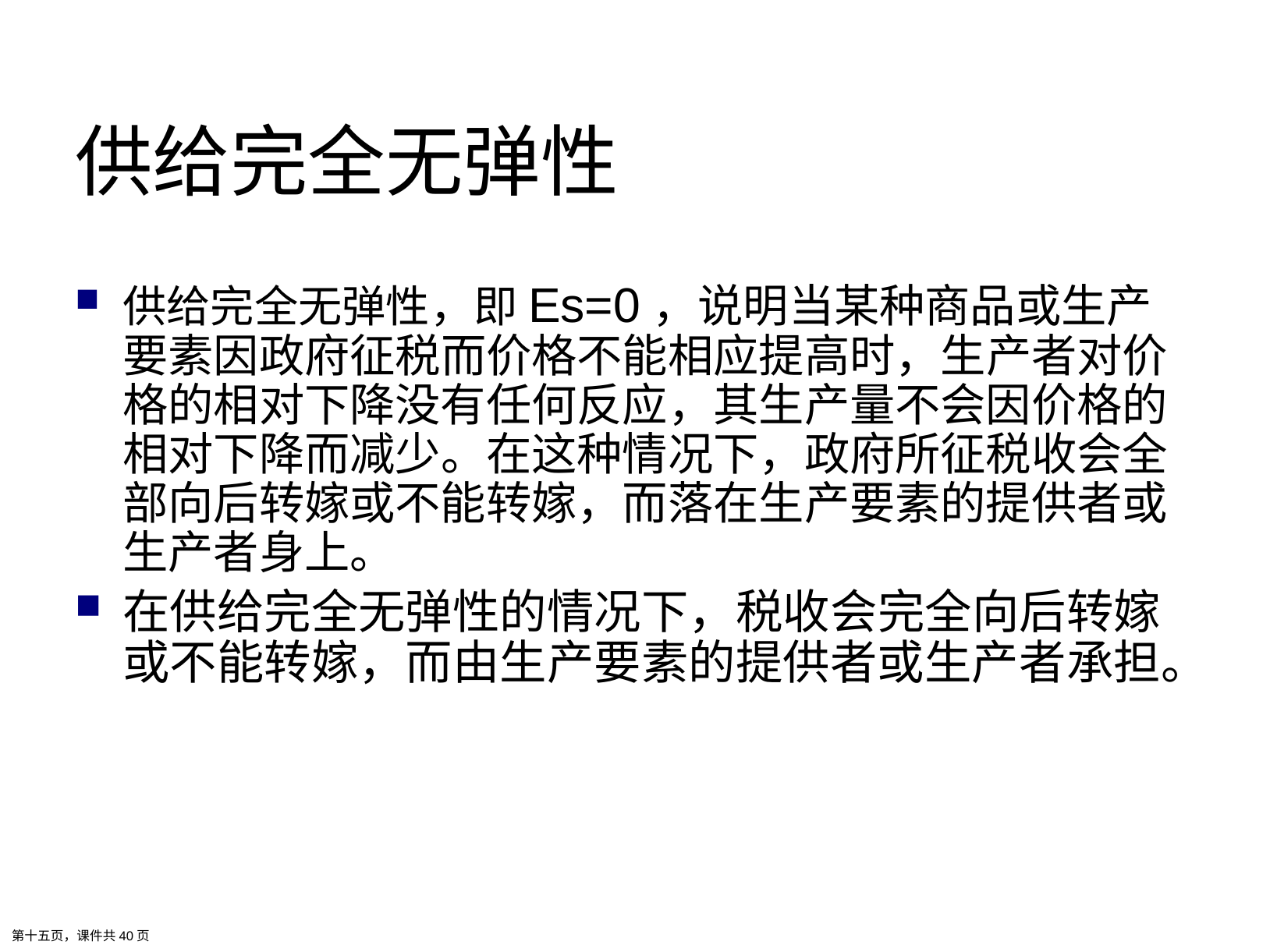

供给完全无弹性
供给完全无弹性，即Es=0，说明当某种商品或生产要素因政府征税而价格不能相应提高时，生产者对价格的相对下降没有任何反应，其生产量不会因价格的相对下降而减少。在这种情况下，政府所征税收会全部向后转嫁或不能转嫁，而落在生产要素的提供者或生产者身上。
在供给完全无弹性的情况下，税收会完全向后转嫁或不能转嫁，而由生产要素的提供者或生产者承担。
第十五页，课件共40页